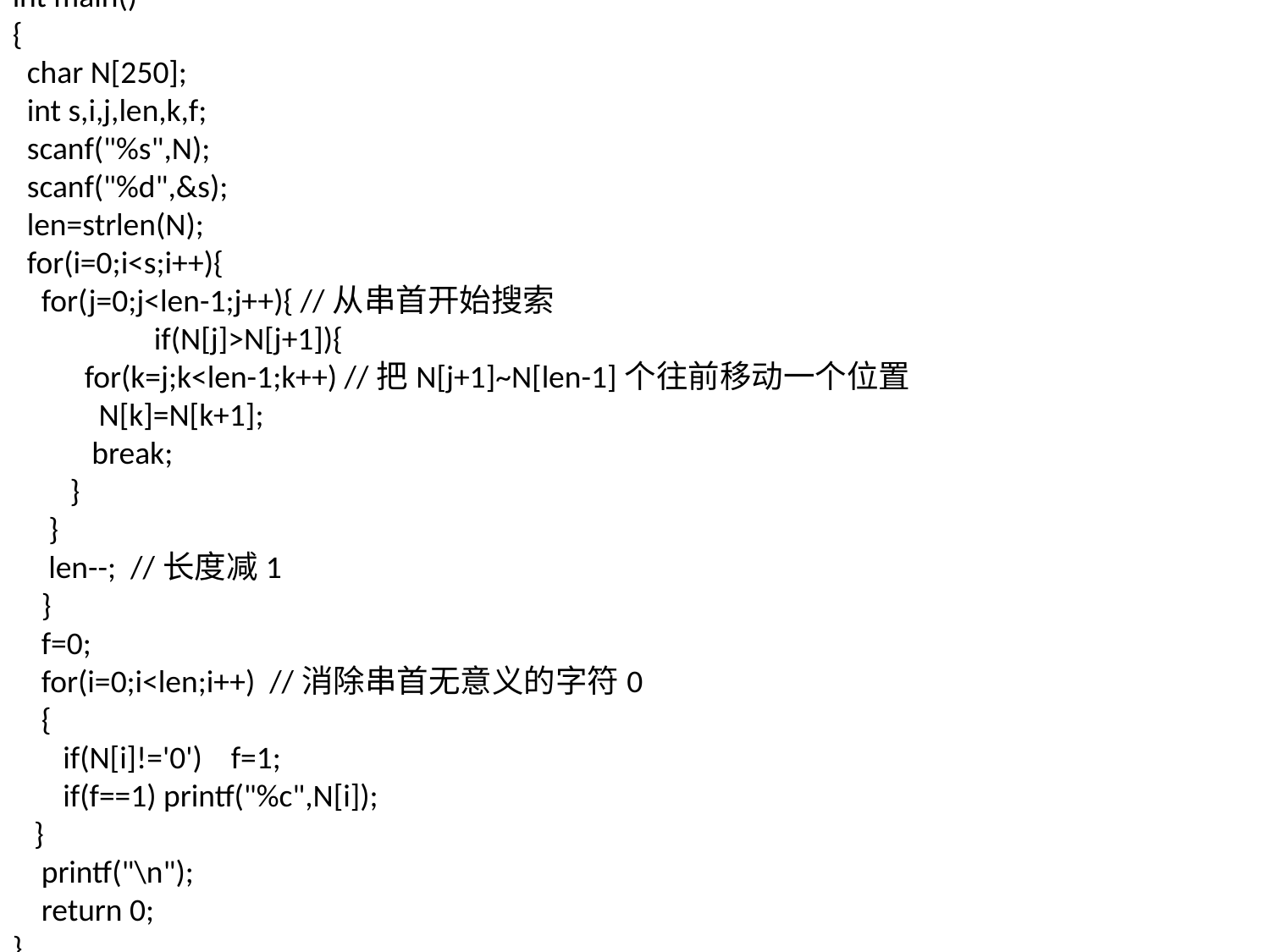

#include<cstdio>
#include<cstring>
int main()
{
  char N[250];
  int s,i,j,len,k,f;
  scanf("%s",N);
  scanf("%d",&s);
  len=strlen(N);
  for(i=0;i<s;i++){
    for(j=0;j<len-1;j++){ //从串首开始搜索
	  if(N[j]>N[j+1]){
          for(k=j;k<len-1;k++) //把N[j+1]~N[len-1]个往前移动一个位置
            N[k]=N[k+1];
           break;
        }
     }
     len--;  //长度减1
    }
    f=0;
    for(i=0;i<len;i++)  //消除串首无意义的字符0
    {
       if(N[i]!='0')    f=1;
       if(f==1) printf("%c",N[i]);
   }
    printf("\n");
    return 0;
}